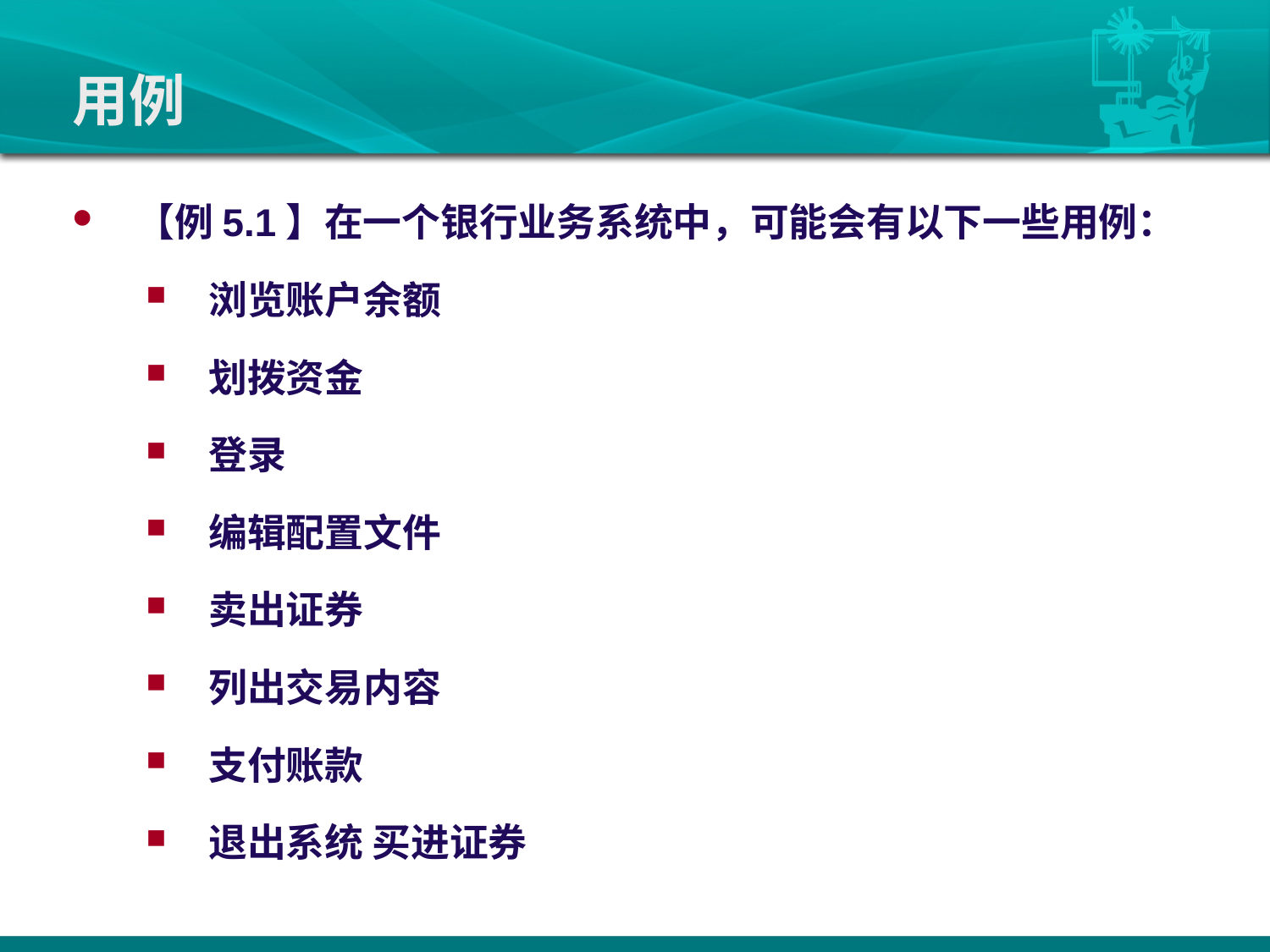

# 用例
【例5.1】在一个银行业务系统中，可能会有以下一些用例：
浏览账户余额
划拨资金
登录
编辑配置文件
卖出证券
列出交易内容
支付账款
退出系统 买进证券